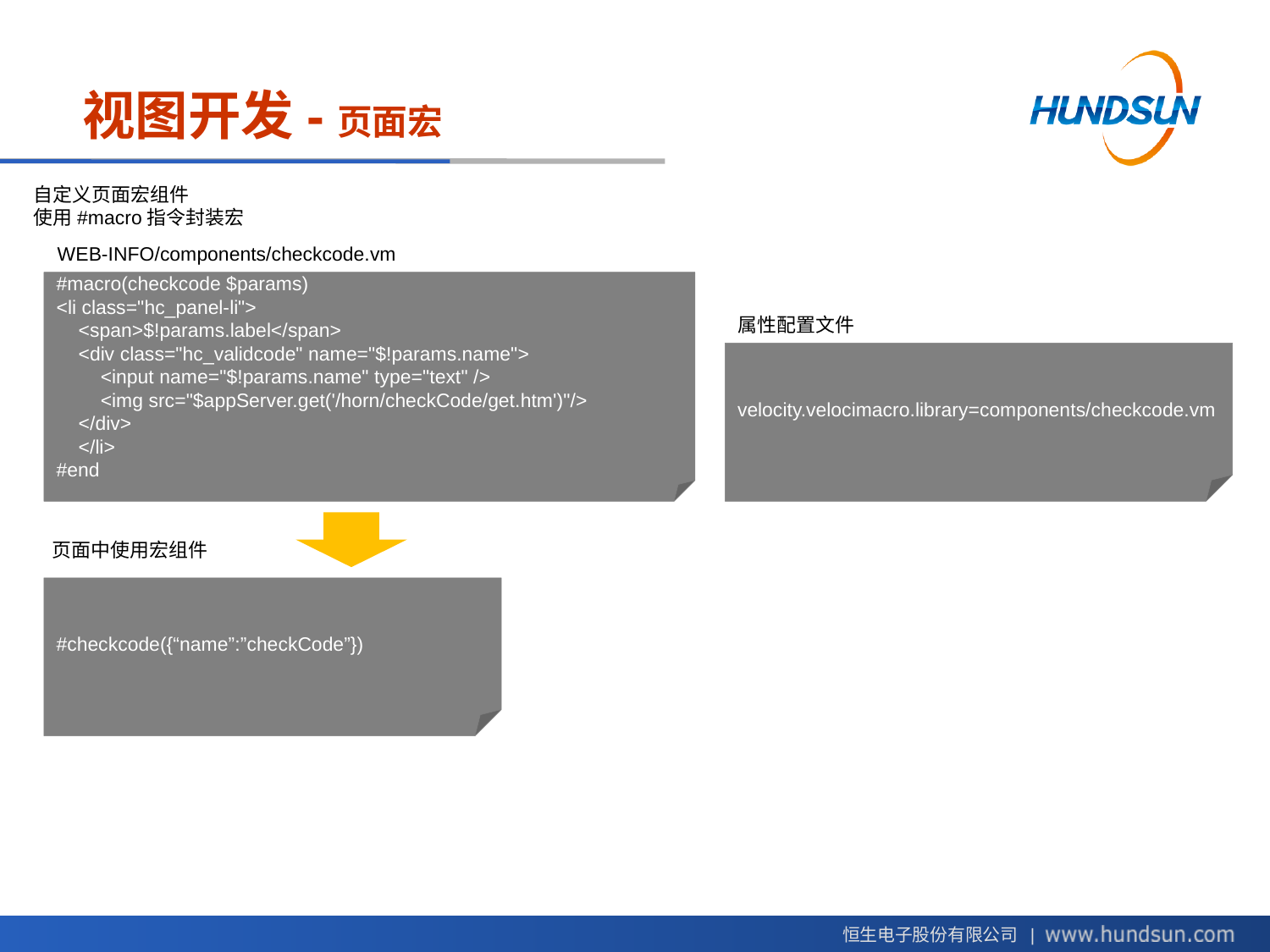

# 视图开发-页面宏
自定义页面宏组件
使用#macro指令封装宏
WEB-INFO/components/checkcode.vm
#macro(checkcode $params)
<li class="hc_panel-li">
    <span>$!params.label</span>
    <div class="hc_validcode" name="$!params.name">
        <input name="$!params.name" type="text" />
        <img src="$appServer.get('/horn/checkCode/get.htm')"/>
    </div>
    </li>
#end
属性配置文件
velocity.velocimacro.library=components/checkcode.vm

页面中使用宏组件
#checkcode({“name”:”checkCode”})